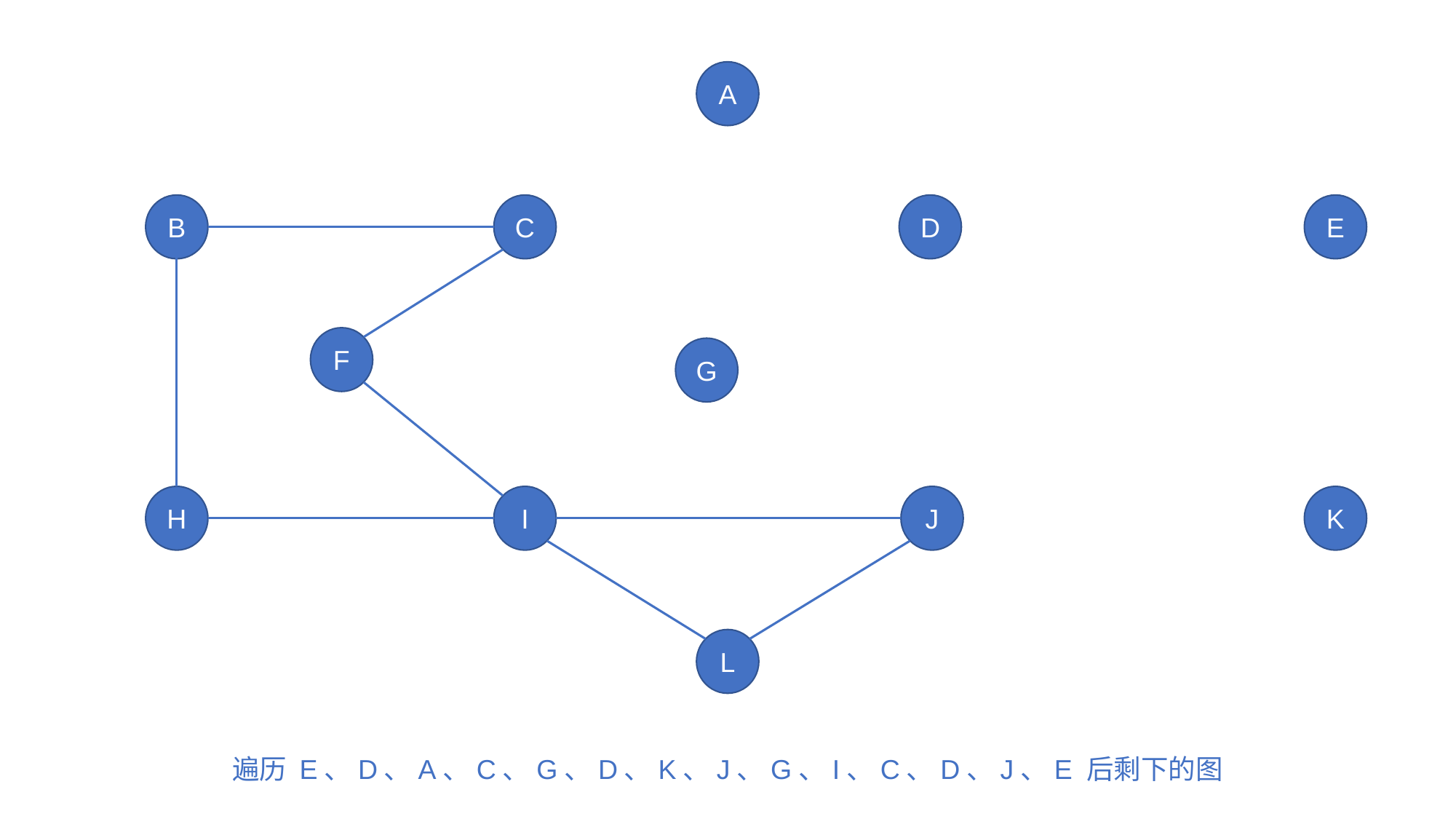

A
B
E
C
D

F
G
J
K
I
H
L
遍历 E、D、A、C、G、D、K、J、G、I、C、D、J、E 后剩下的图